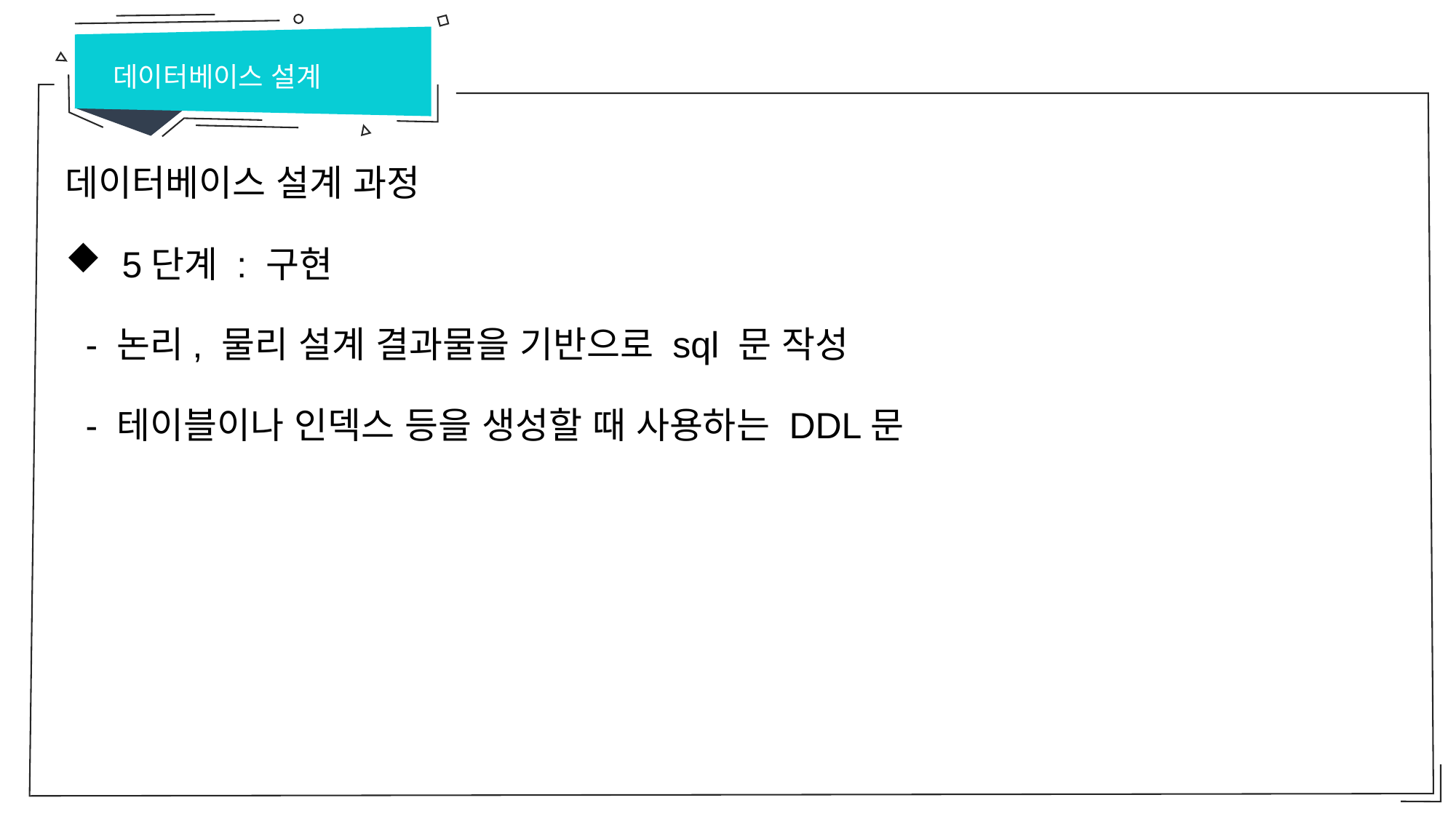

데이터베이스 설계
데이터베이스 설계 과정
  5단계 : 구현
  - 논리, 물리 설계 결과물을 기반으로 sql 문 작성
  - 테이블이나 인덱스 등을 생성할 때 사용하는 DDL문